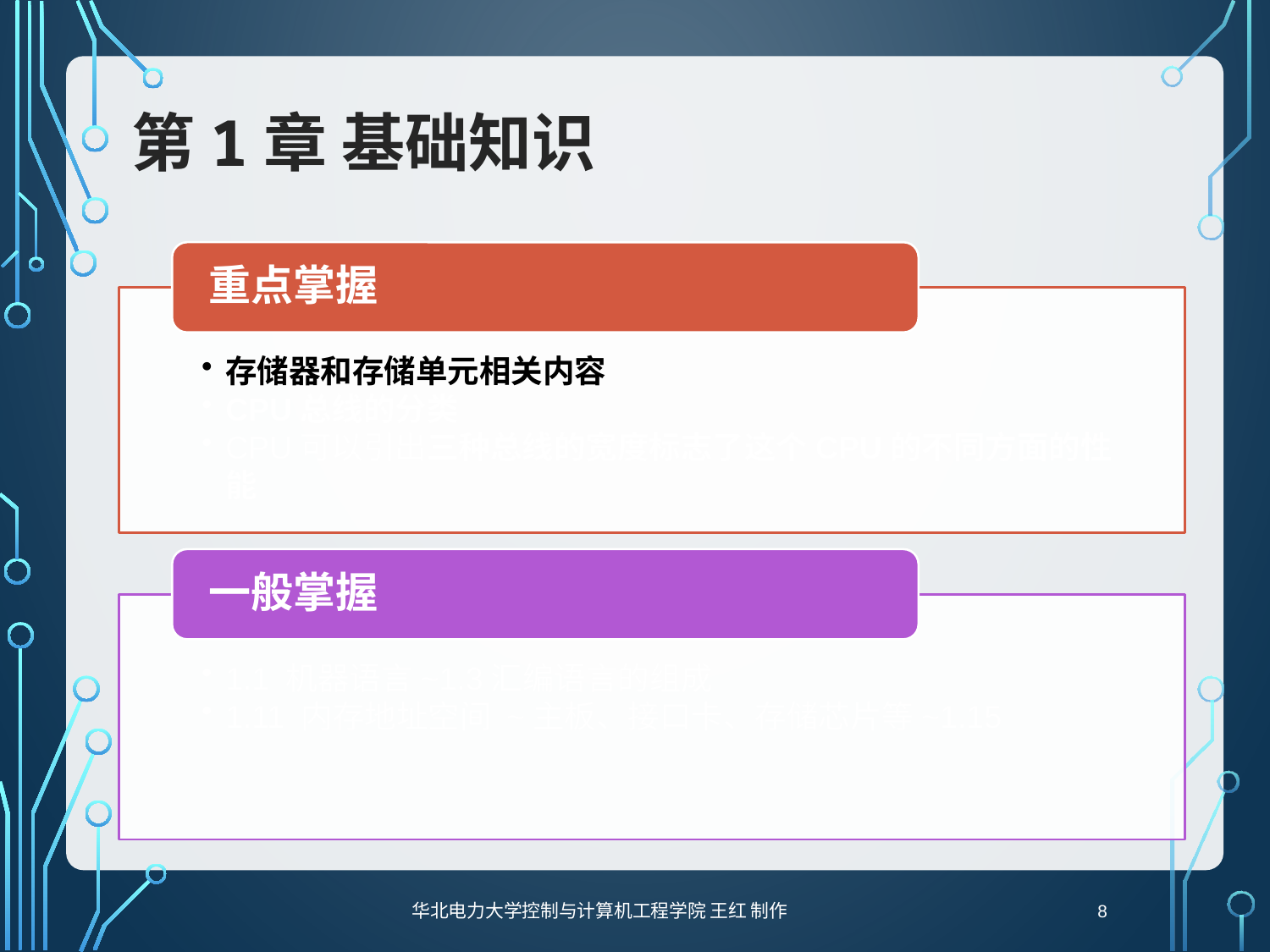

# 第1章 基础知识
存储器和存储单元相关内容
CPU总线的分类
CPU可以引出三种总线的宽度标志了这个CPU的不同方面的性能
重点掌握
1.1 机器语言~1.3汇编语言的组成
1.11 内存地址空间 ~主板、接口卡、存储芯片等~1.15

一般掌握
8
华北电力大学控制与计算机工程学院 王红 制作